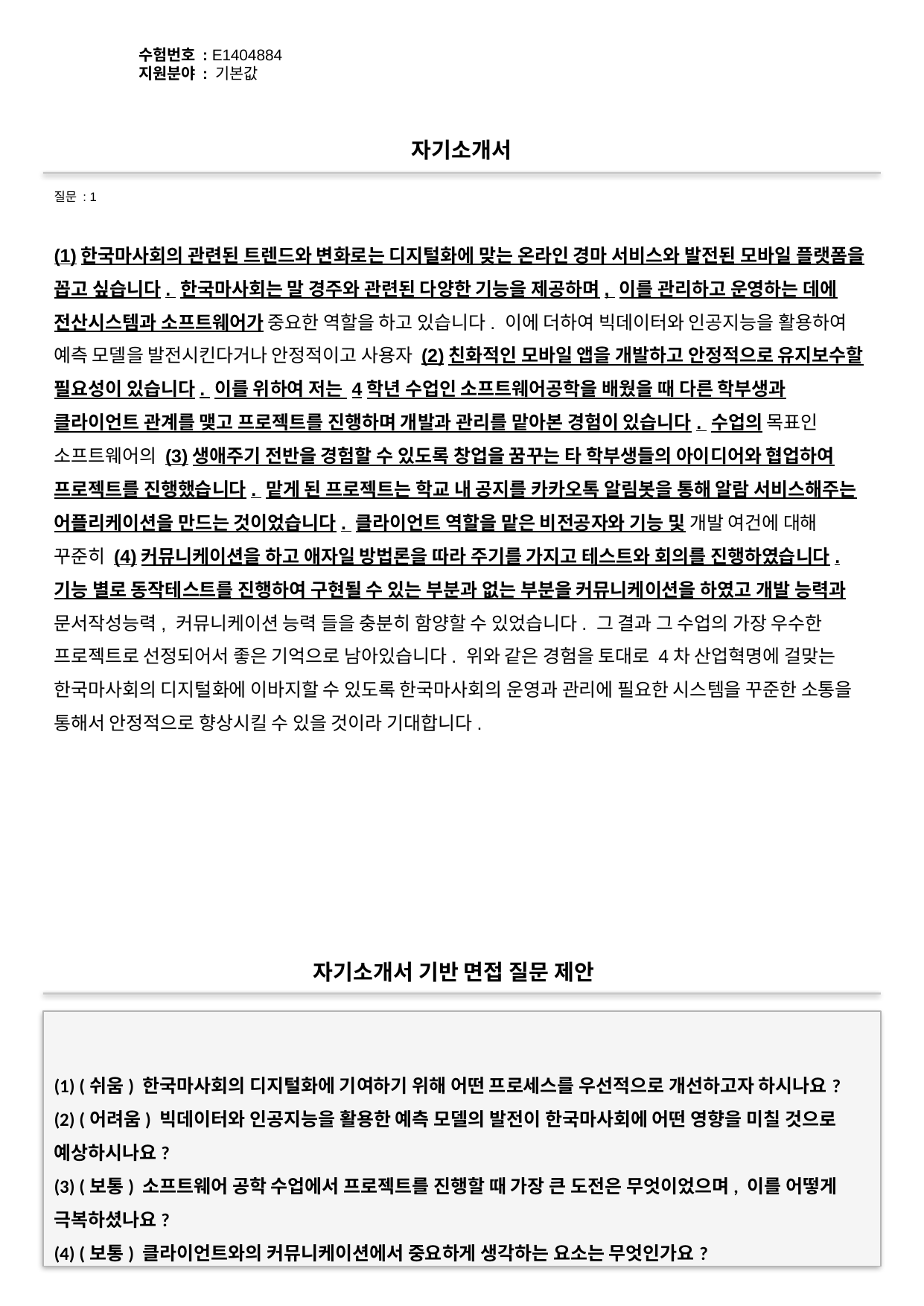

수험번호 : E1404884
지원분야 : 기본값
#

자기소개서

질문 : 1

(1)한국마사회의 관련된 트렌드와 변화로는 디지털화에 맞는 온라인 경마 서비스와 발전된 모바일 플랫폼을 꼽고 싶습니다. 한국마사회는 말 경주와 관련된 다양한 기능을 제공하며, 이를 관리하고 운영하는 데에 전산시스템과 소프트웨어가 중요한 역할을 하고 있습니다. 이에 더하여 빅데이터와 인공지능을 활용하여 예측 모델을 발전시킨다거나 안정적이고 사용자 (2)친화적인 모바일 앱을 개발하고 안정적으로 유지보수할 필요성이 있습니다. 이를 위하여 저는 4학년 수업인 소프트웨어공학을 배웠을 때 다른 학부생과 클라이언트 관계를 맺고 프로젝트를 진행하며 개발과 관리를 맡아본 경험이 있습니다. 수업의 목표인 소프트웨어의 (3)생애주기 전반을 경험할 수 있도록 창업을 꿈꾸는 타 학부생들의 아이디어와 협업하여 프로젝트를 진행했습니다. 맡게 된 프로젝트는 학교 내 공지를 카카오톡 알림봇을 통해 알람 서비스해주는 어플리케이션을 만드는 것이었습니다. 클라이언트 역할을 맡은 비전공자와 기능 및 개발 여건에 대해 꾸준히 (4)커뮤니케이션을 하고 애자일 방법론을 따라 주기를 가지고 테스트와 회의를 진행하였습니다. 기능 별로 동작테스트를 진행하여 구현될 수 있는 부분과 없는 부분을 커뮤니케이션을 하였고 개발 능력과 문서작성능력, 커뮤니케이션 능력 들을 충분히 함양할 수 있었습니다. 그 결과 그 수업의 가장 우수한 프로젝트로 선정되어서 좋은 기억으로 남아있습니다. 위와 같은 경험을 토대로 4차 산업혁명에 걸맞는 한국마사회의 디지털화에 이바지할 수 있도록 한국마사회의 운영과 관리에 필요한 시스템을 꾸준한 소통을 통해서 안정적으로 향상시킬 수 있을 것이라 기대합니다.

자기소개서 기반 면접 질문 제안

(1) (쉬움) 한국마사회의 디지털화에 기여하기 위해 어떤 프로세스를 우선적으로 개선하고자 하시나요?
(2) (어려움) 빅데이터와 인공지능을 활용한 예측 모델의 발전이 한국마사회에 어떤 영향을 미칠 것으로 예상하시나요?
(3) (보통) 소프트웨어 공학 수업에서 프로젝트를 진행할 때 가장 큰 도전은 무엇이었으며, 이를 어떻게 극복하셨나요?
(4) (보통) 클라이언트와의 커뮤니케이션에서 중요하게 생각하는 요소는 무엇인가요?